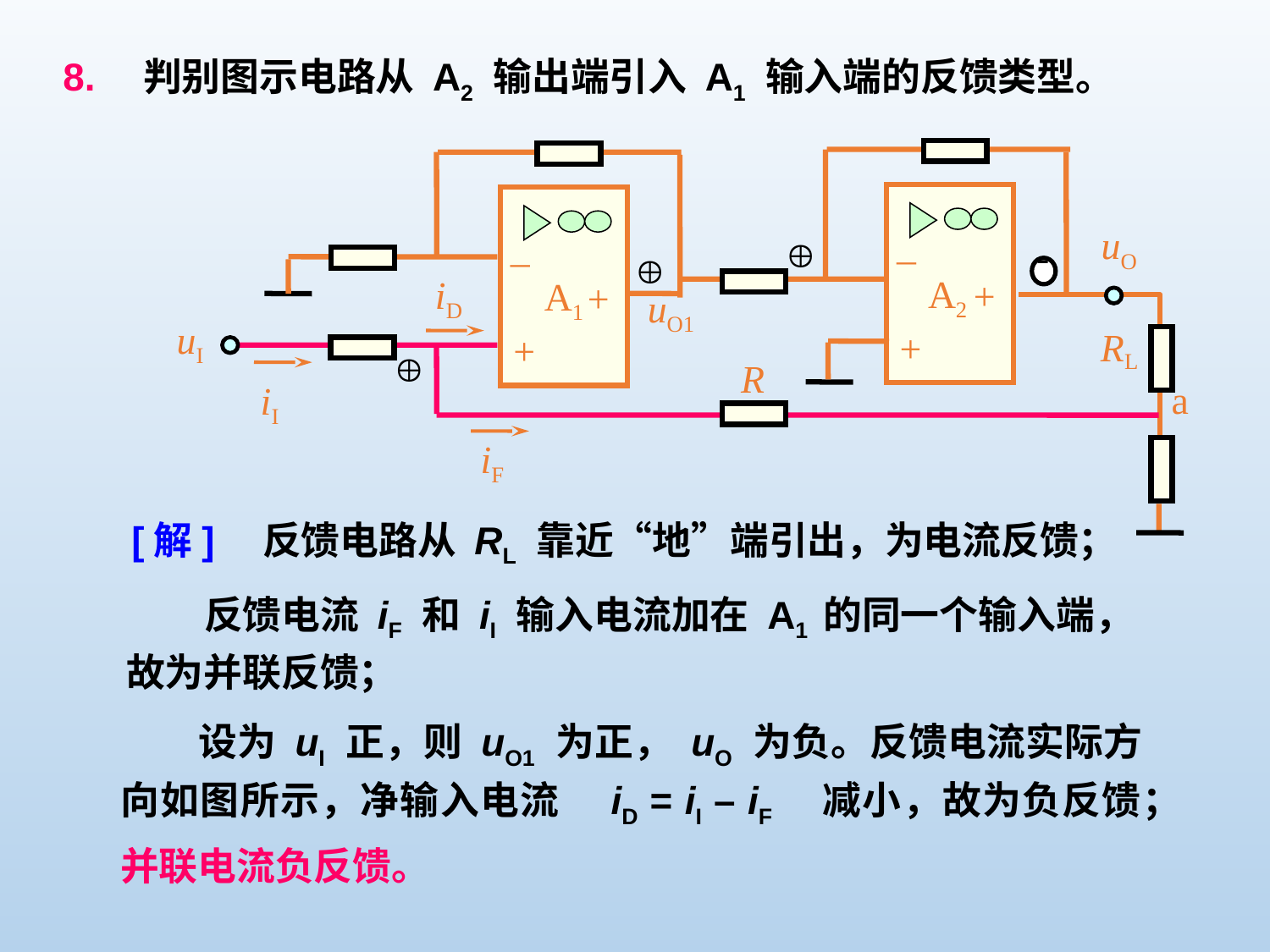

8.　判别图示电路从 A2 输出端引入 A1 输入端的反馈类型。

–
+
+

–
+
+
uO
⊕
-

⊕

A2
iD
A1

uO1

uI
RL

⊕

R

a
iI

iF

[解]　反馈电路从 RL 靠近“地”端引出，为电流反馈；

　　反馈电流 iF 和 iI 输入电流加在 A1 的同一个输入端，故为并联反馈；
　　设为 uI 正，则 uO1 为正， uO 为负。反馈电流实际方向如图所示，净输入电流    iD = iI – iF　减小，故为负反馈；
并联电流负反馈。